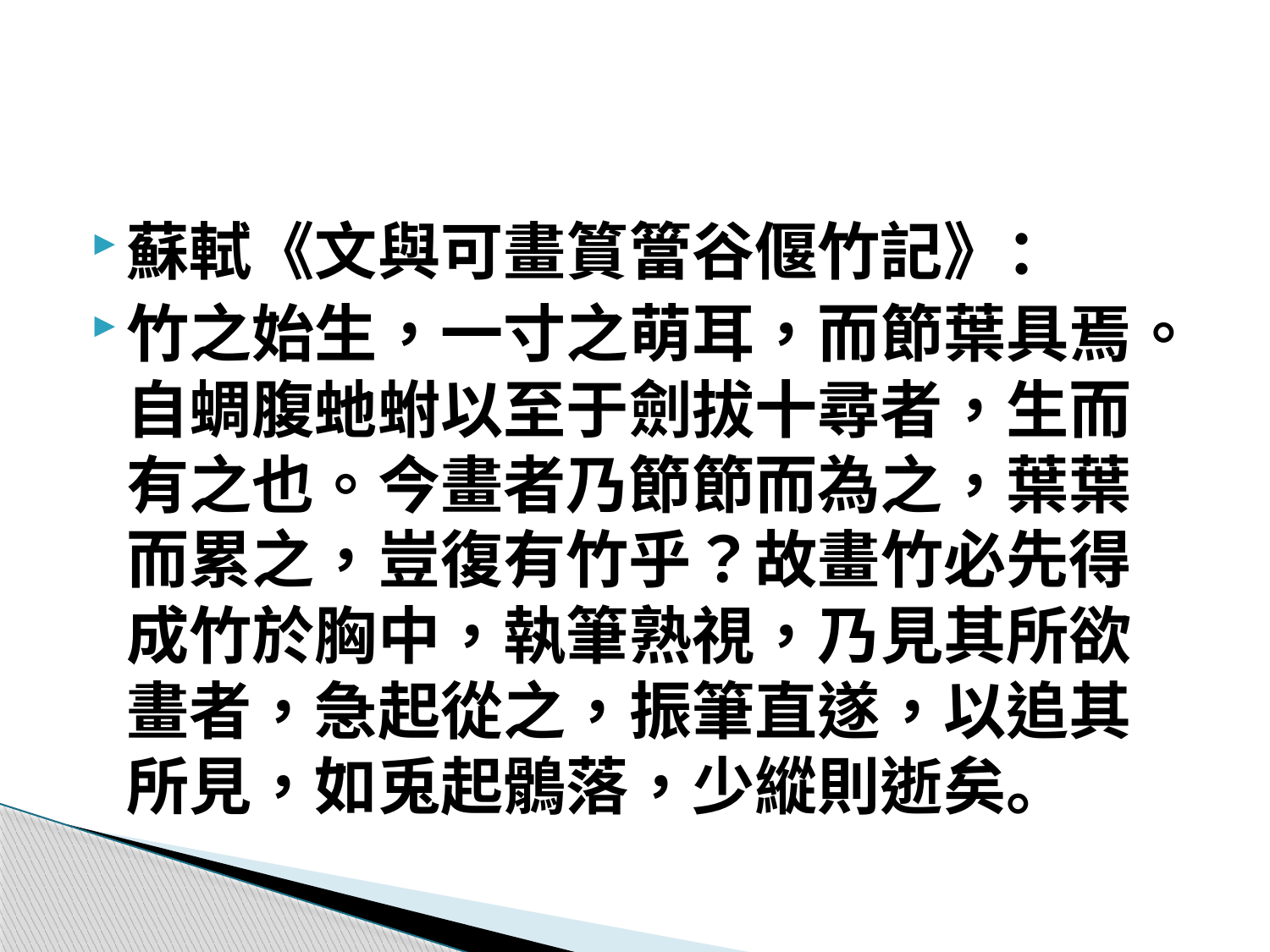

#
蘇軾《文與可畫篔簹谷偃竹記》：
竹之始生，一寸之萌耳，而節葉具焉。自蜩腹虵蚹以至于劍拔十尋者，生而有之也。今畫者乃節節而為之，葉葉而累之，豈復有竹乎？故畫竹必先得成竹於胸中，執筆熟視，乃見其所欲畫者，急起從之，振筆直遂，以追其所見，如兎起鶻落，少縱則逝矣。